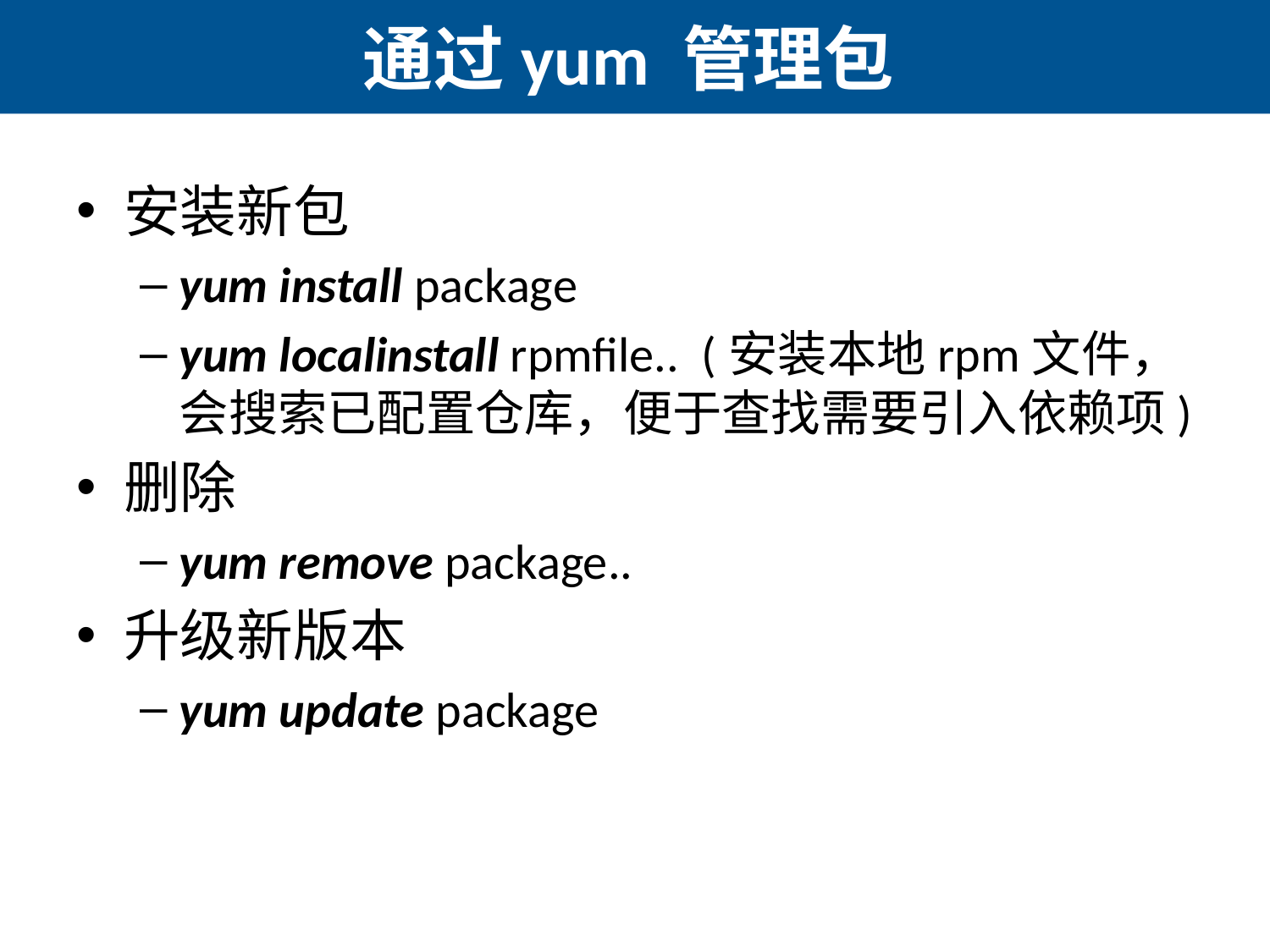

# 通过yum 管理包
安装新包
yum install package
yum localinstall rpmfile..  (安装本地rpm文件，会搜索已配置仓库，便于查找需要引入依赖项)
删除
yum remove package..
升级新版本
yum update package